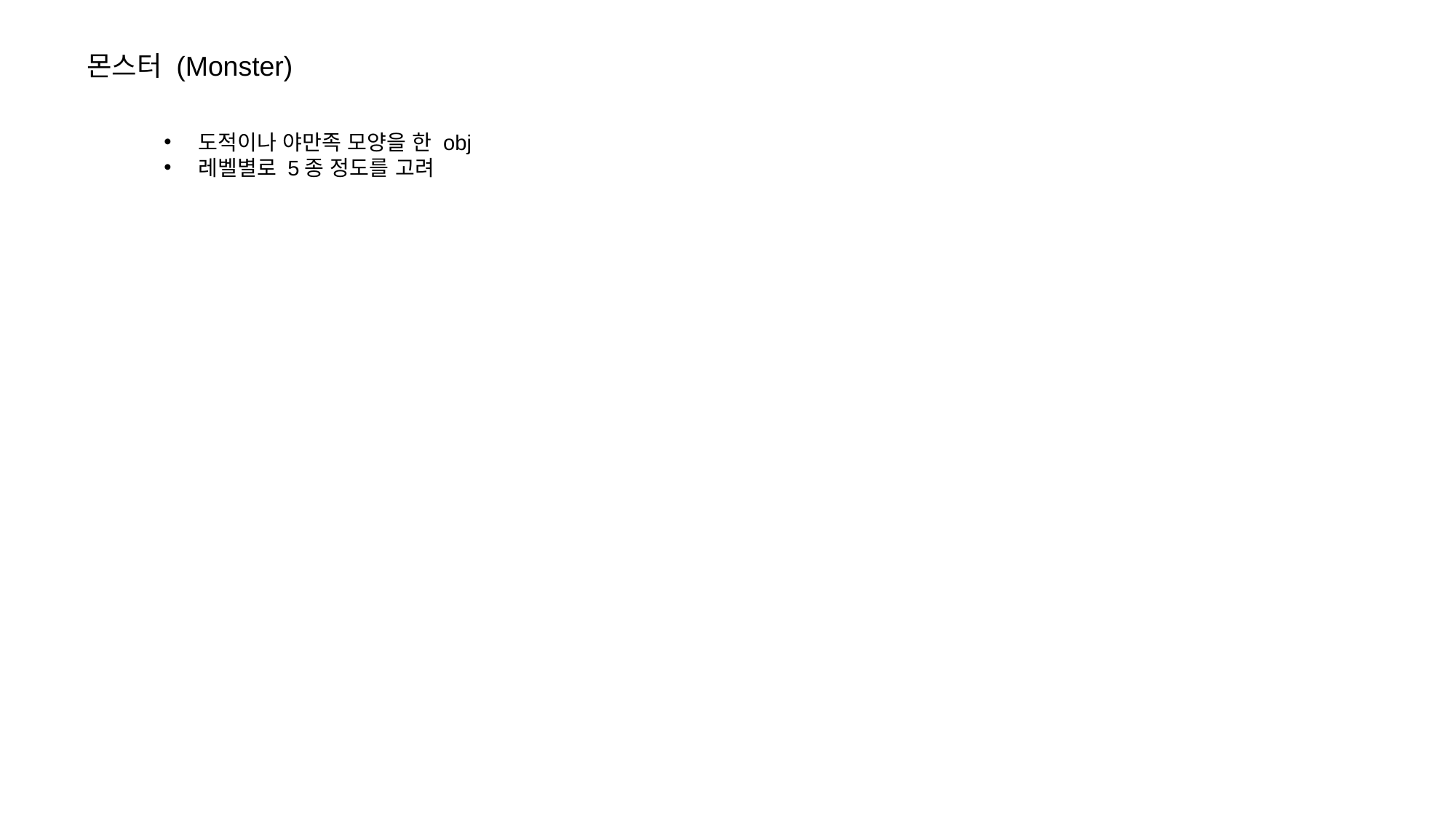

몬스터 (Monster)
도적이나 야만족 모양을 한 obj
레벨별로 5종 정도를 고려